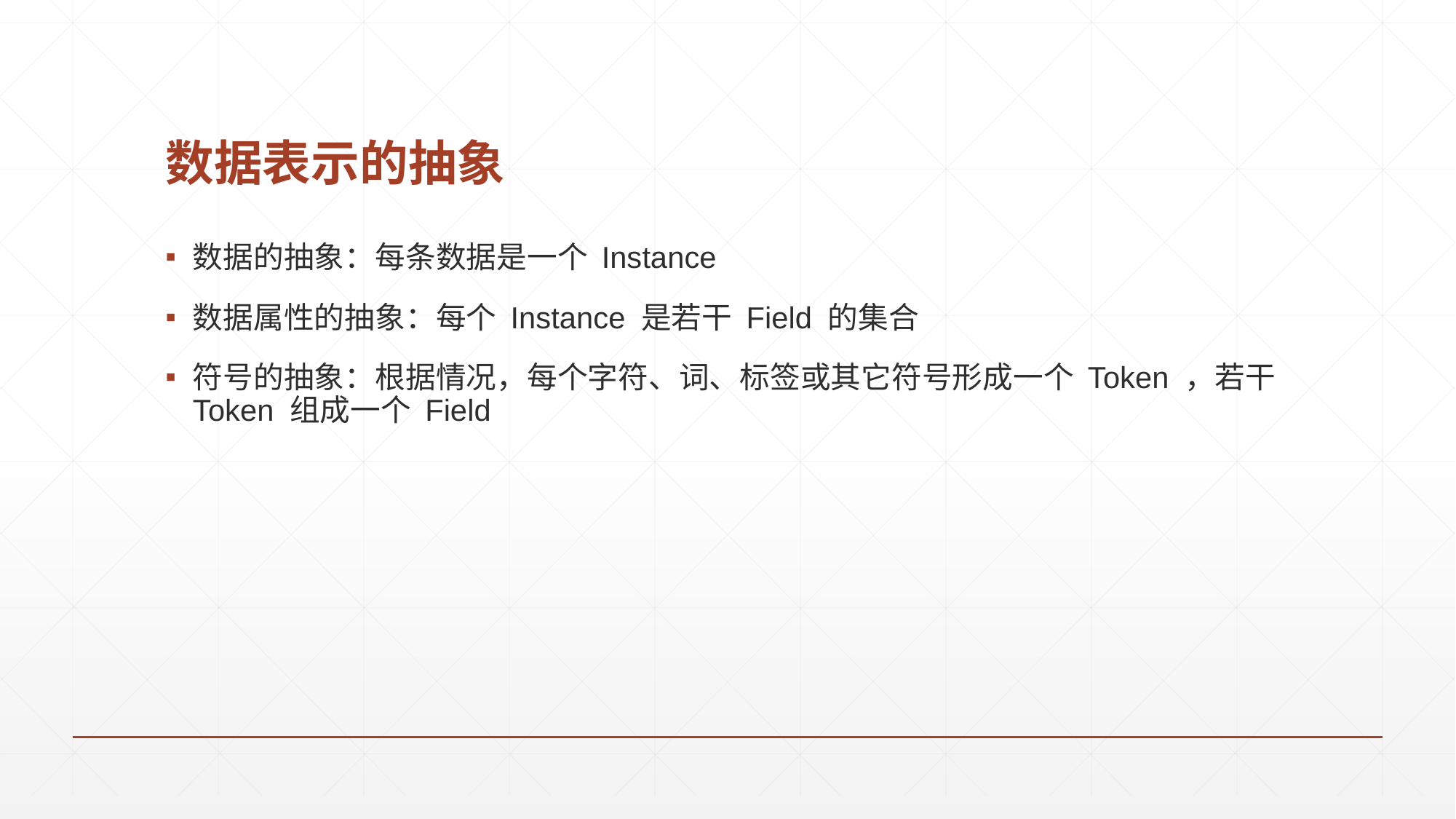

# 数据表示的抽象
数据的抽象：每条数据是一个 Instance
数据属性的抽象：每个 Instance 是若干 Field 的集合
符号的抽象：根据情况，每个字符、词、标签或其它符号形成一个 Token ，若干 Token 组成一个 Field